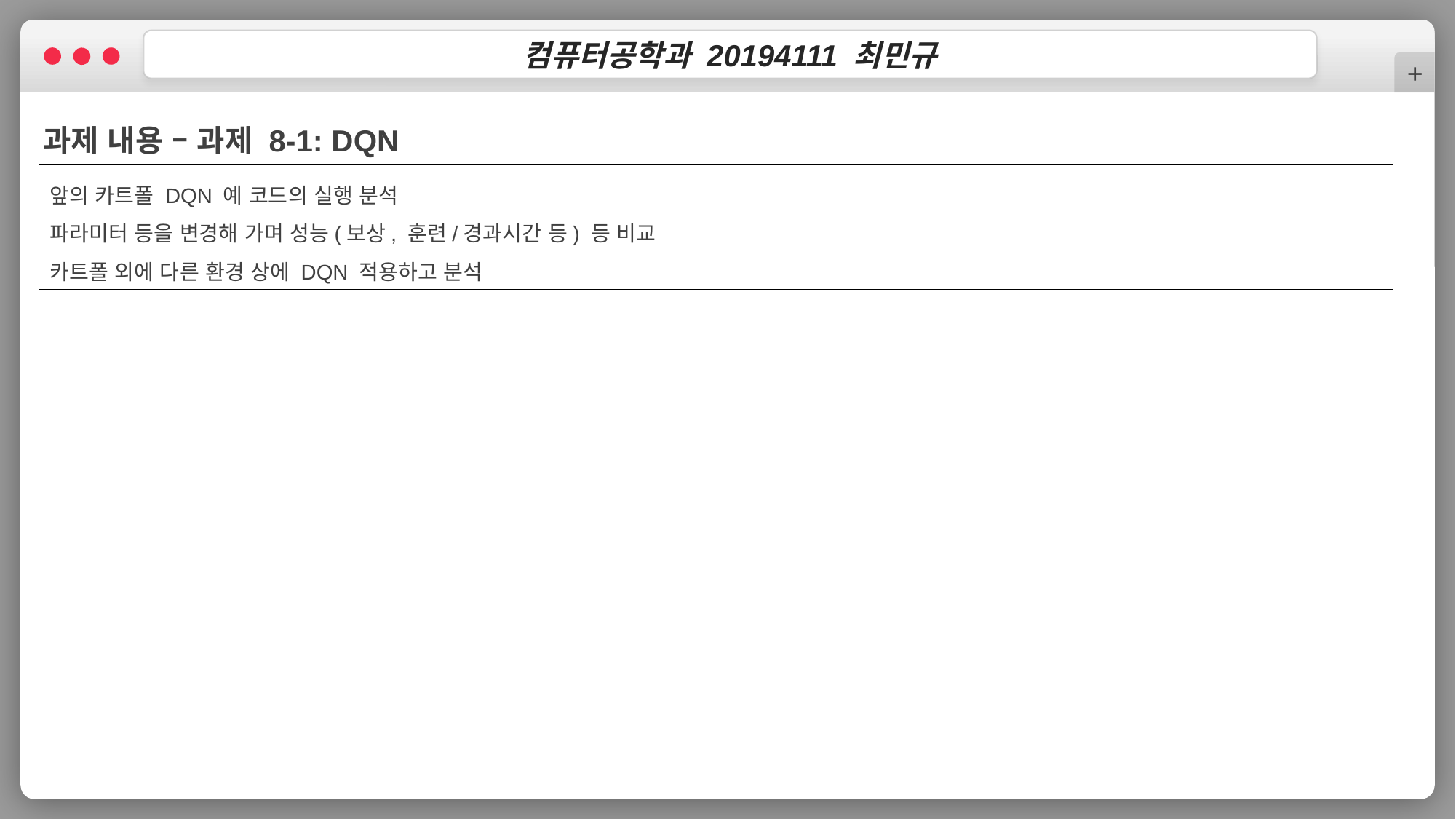

컴퓨터공학과 20194111 최민규

+
과제 내용 – 과제 8-1: DQN
앞의 카트폴 DQN 예 코드의 실행 분석
파라미터 등을 변경해 가며 성능(보상, 훈련/경과시간 등) 등 비교
카트폴 외에 다른 환경 상에 DQN 적용하고 분석